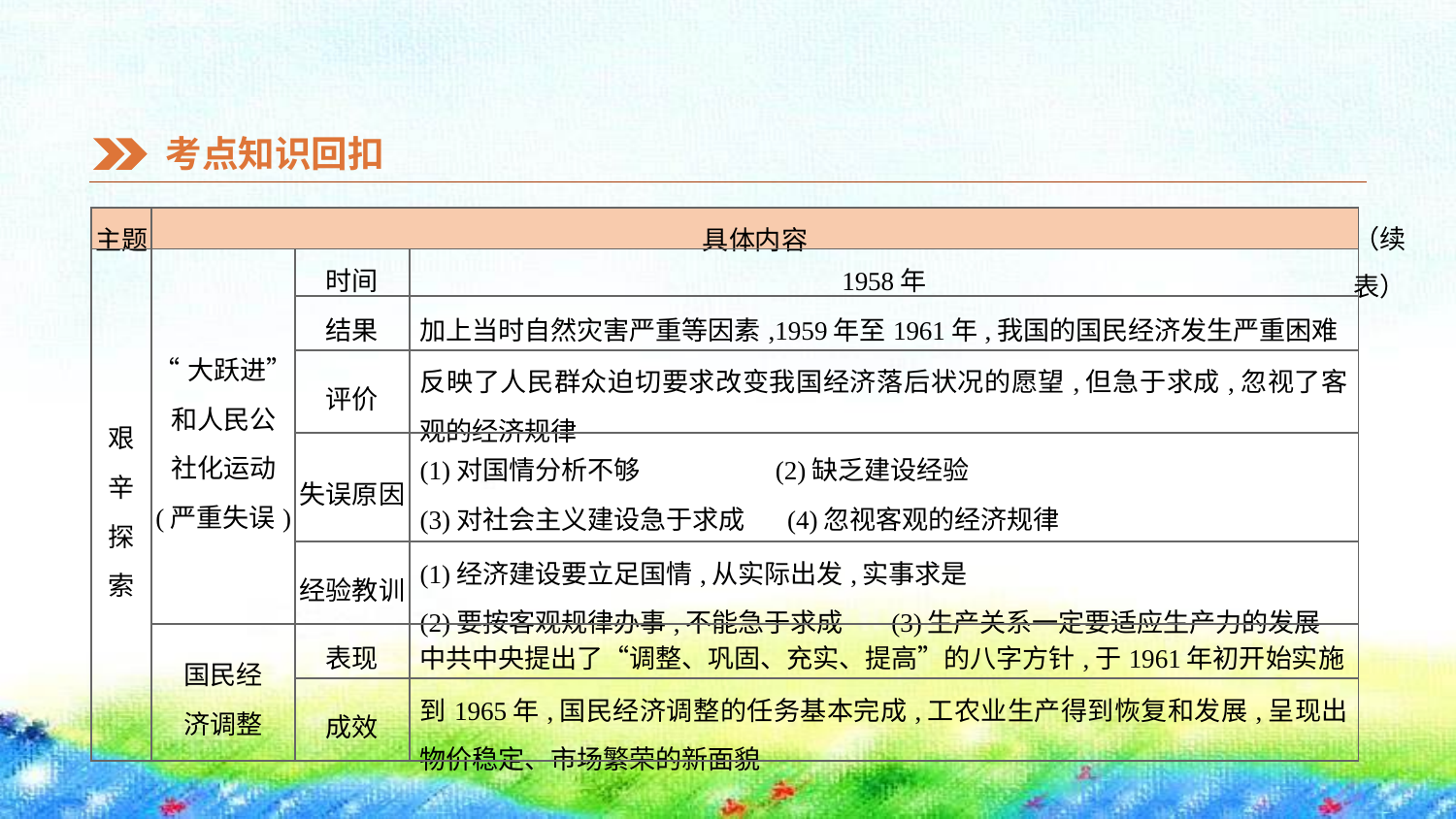

考点知识回扣

（续表）
| 主题 | 具体内容 |  |  |
| --- | --- | --- | --- |
| 艰 辛 探 索 | “大跃进” 和人民公 社化运动 (严重失误) | 时间 | 1958年 |
|  |  | 结果 | 加上当时自然灾害严重等因素,1959年至1961年,我国的国民经济发生严重困难 |
|  |  | 评价 | 反映了人民群众迫切要求改变我国经济落后状况的愿望,但急于求成,忽视了客观的经济规律 |
|  |  | 失误原因 | (1)对国情分析不够 (2)缺乏建设经验 (3)对社会主义建设急于求成 (4)忽视客观的经济规律 |
|  |  | 经验教训 | (1)经济建设要立足国情,从实际出发,实事求是 (2)要按客观规律办事,不能急于求成 (3)生产关系一定要适应生产力的发展 |
|  | 国民经 济调整 | 表现 | 中共中央提出了“调整、巩固、充实、提高”的八字方针,于1961年初开始实施 |
|  |  | 成效 | 到1965年,国民经济调整的任务基本完成,工农业生产得到恢复和发展,呈现出物价稳定、市场繁荣的新面貌 |